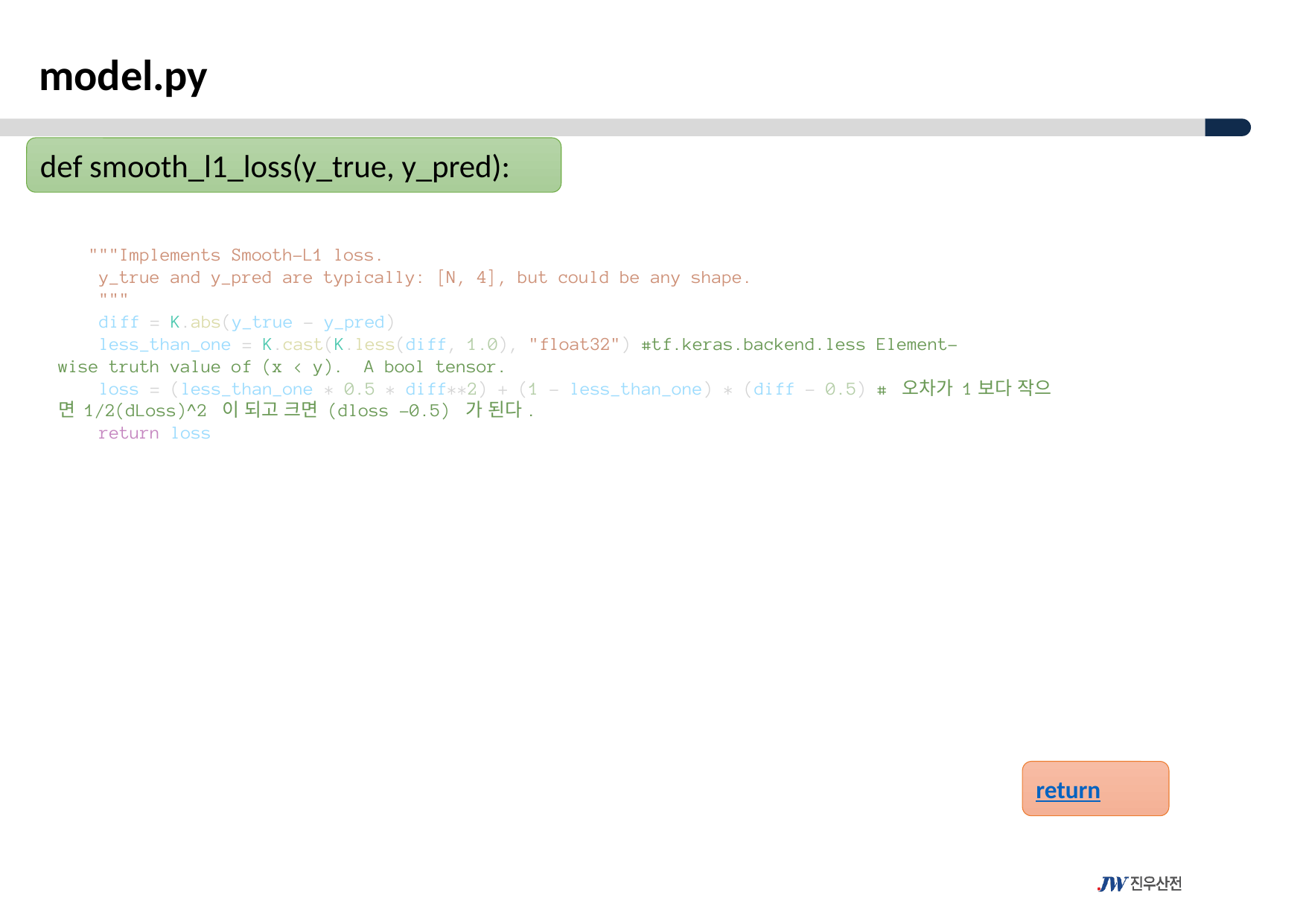

model.py
def smooth_l1_loss(y_true, y_pred):
   """Implements Smooth-L1 loss.
    y_true and y_pred are typically: [N, 4], but could be any shape.
    """
    diff = K.abs(y_true - y_pred)
    less_than_one = K.cast(K.less(diff, 1.0), "float32") #tf.keras.backend.less Element-wise truth value of (x < y).  A bool tensor.
    loss = (less_than_one * 0.5 * diff**2) + (1 - less_than_one) * (diff - 0.5) # 오차가 1보다 작으면 1/2(dLoss)^2 이 되고 크면 (dloss -0.5) 가 된다.
    return loss
return